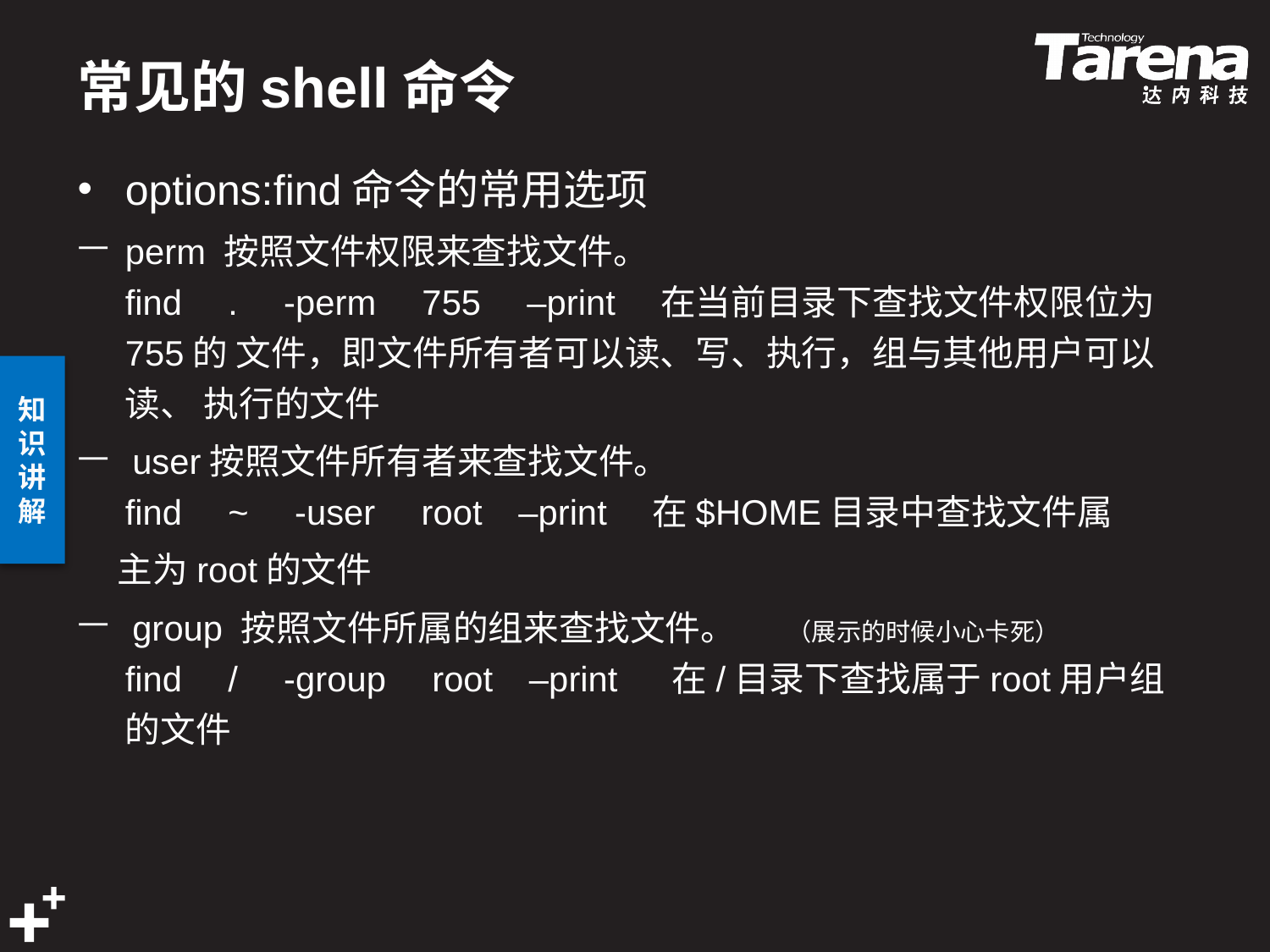

# 常见的shell命令
options:find命令的常用选项
perm 按照文件权限来查找文件。    
find  .  -perm  755  –print 在当前目录下查找文件权限位为755的 文件，即文件所有者可以读、写、执行，组与其他用户可以读、 执行的文件 
 user按照文件所有者来查找文件。    
find  ~  -user  root –print 在$HOME目录中查找文件属
    主为root的文件 
 group 按照文件所属的组来查找文件。 （展示的时候小心卡死）
find  /  -group  root –print  在/目录下查找属于root用户组的文件   